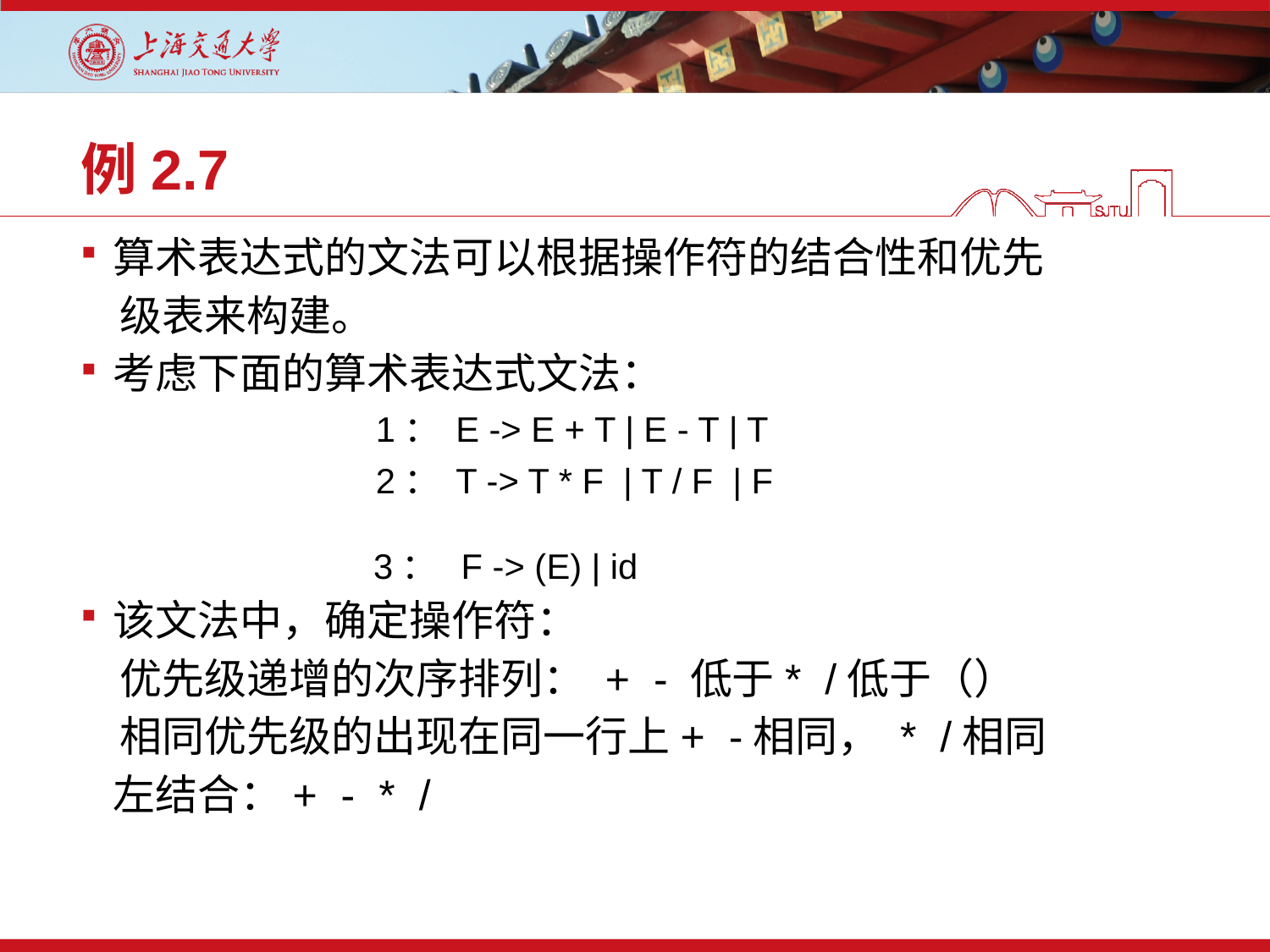

# 例2.7
算术表达式的文法可以根据操作符的结合性和优先
   级表来构建。
考虑下面的算术表达式文法：
	                           1： E -> E + T | E - T | T
	                           2： T -> T * F  | T / F  | F
                              3：  F -> (E) | id
该文法中，确定操作符：
   优先级递增的次序排列： +  - 低于*  /低于（）
   相同优先级的出现在同一行上+  -相同， *  /相同
	左结合：+  -  *  /